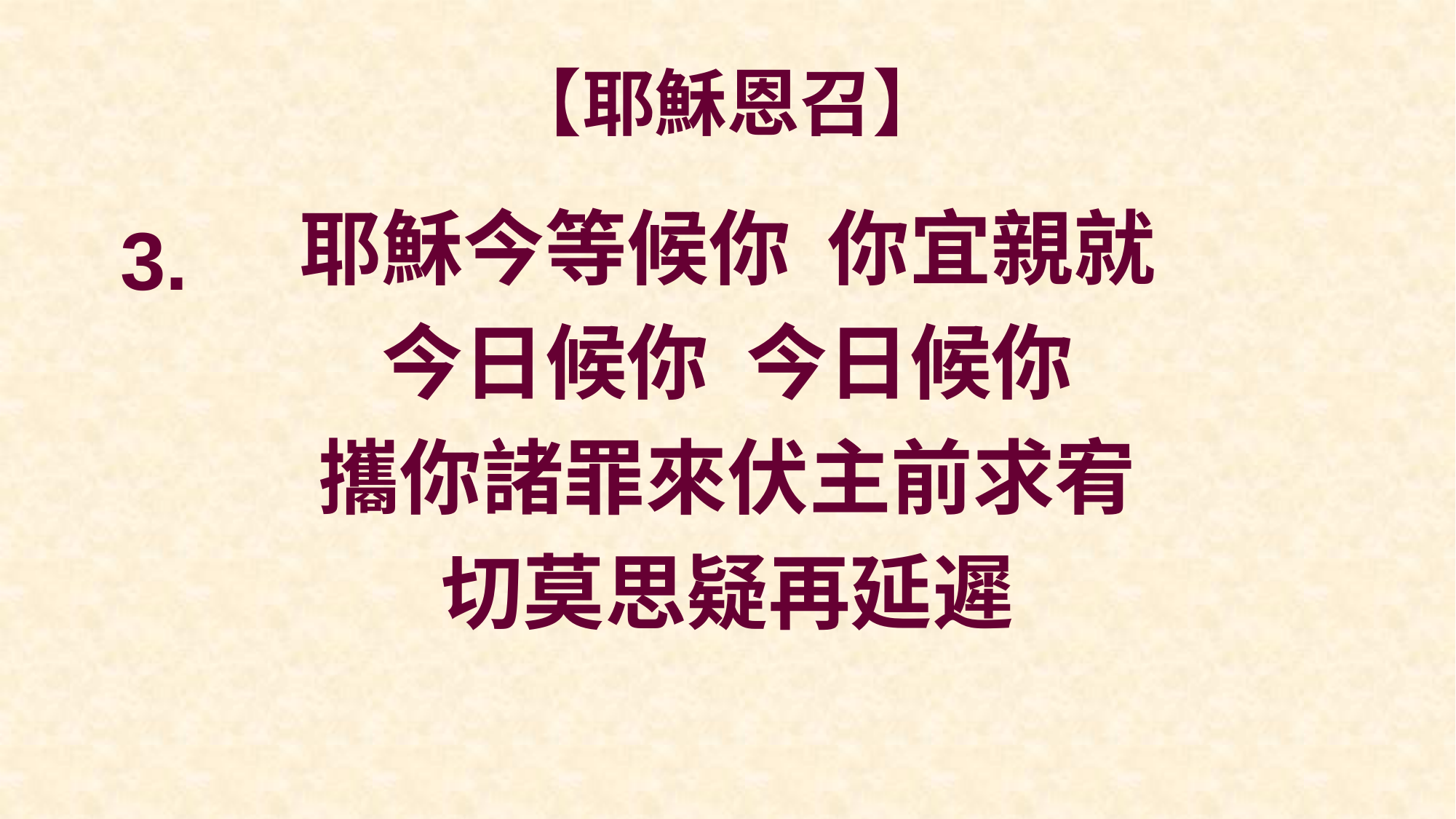

# 【耶穌恩召】
耶穌今等候你  你宜親就
今日候你  今日候你
攜你諸罪來伏主前求宥
切莫思疑再延遲
3.